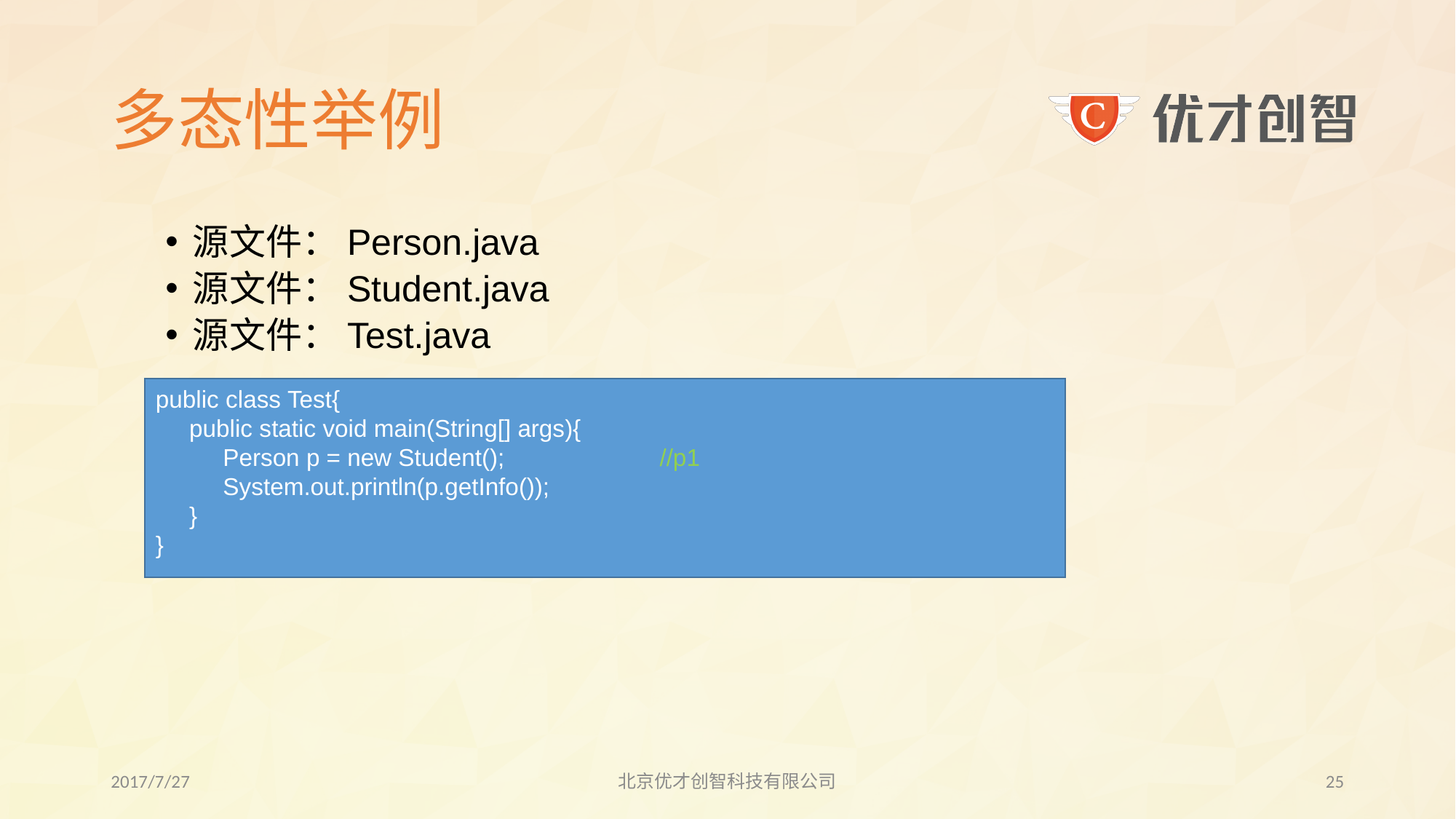

# 多态性举例
源文件：Person.java
源文件：Student.java
源文件：Test.java
public class Test{
     public static void main(String[] args){
          Person p = new Student();                       //p1
          System.out.println(p.getInfo());
     }
}
2017/7/27
北京优才创智科技有限公司
25